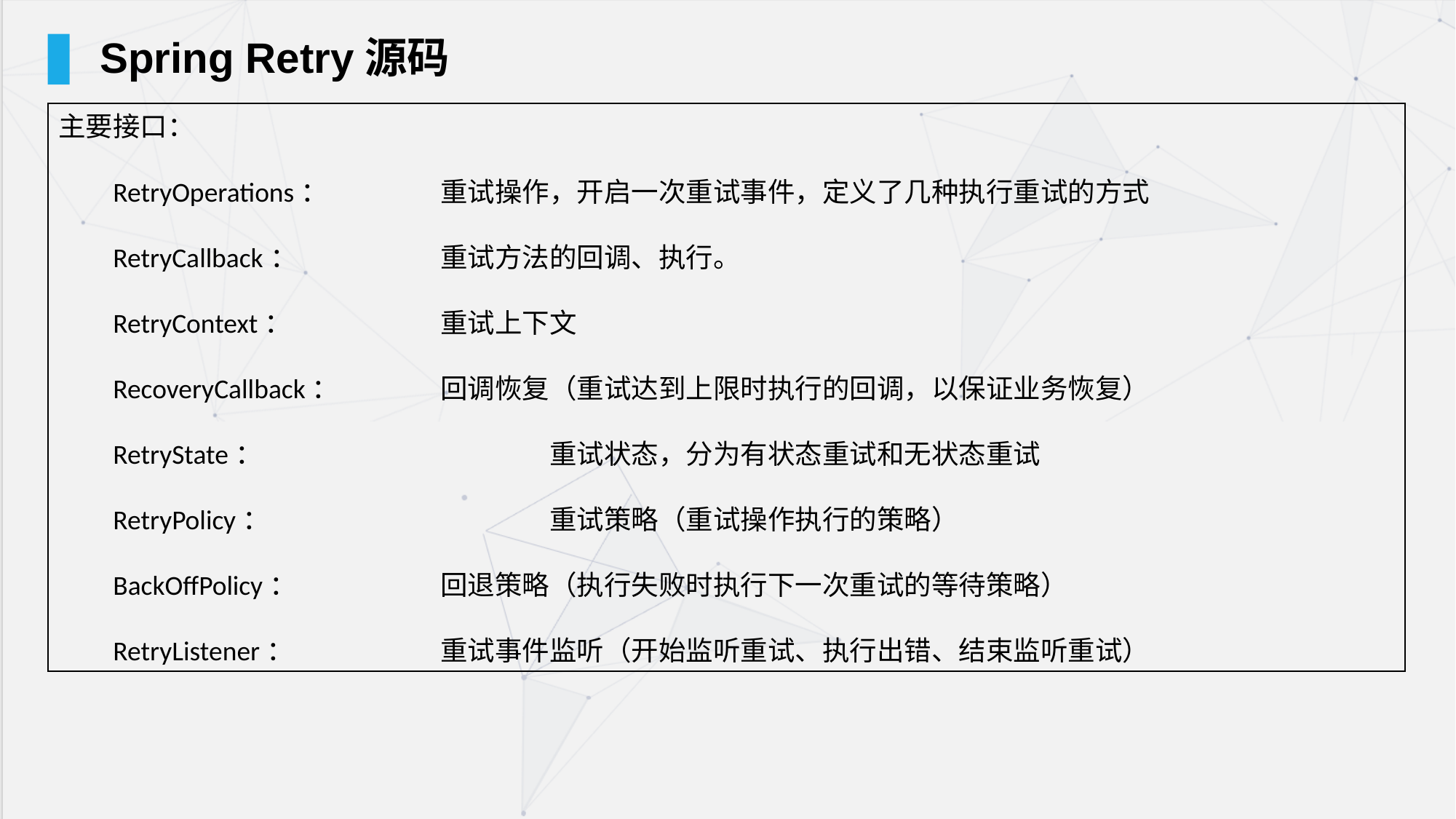

Spring Retry源码

主要接口：
RetryOperations：		重试操作，开启一次重试事件，定义了几种执行重试的方式
RetryCallback：		重试方法的回调、执行。
RetryContext：		重试上下文
RecoveryCallback：	回调恢复（重试达到上限时执行的回调，以保证业务恢复）
RetryState：			重试状态，分为有状态重试和无状态重试
RetryPolicy：			重试策略（重试操作执行的策略）
BackOffPolicy：		回退策略（执行失败时执行下一次重试的等待策略）
RetryListener：		重试事件监听（开始监听重试、执行出错、结束监听重试）